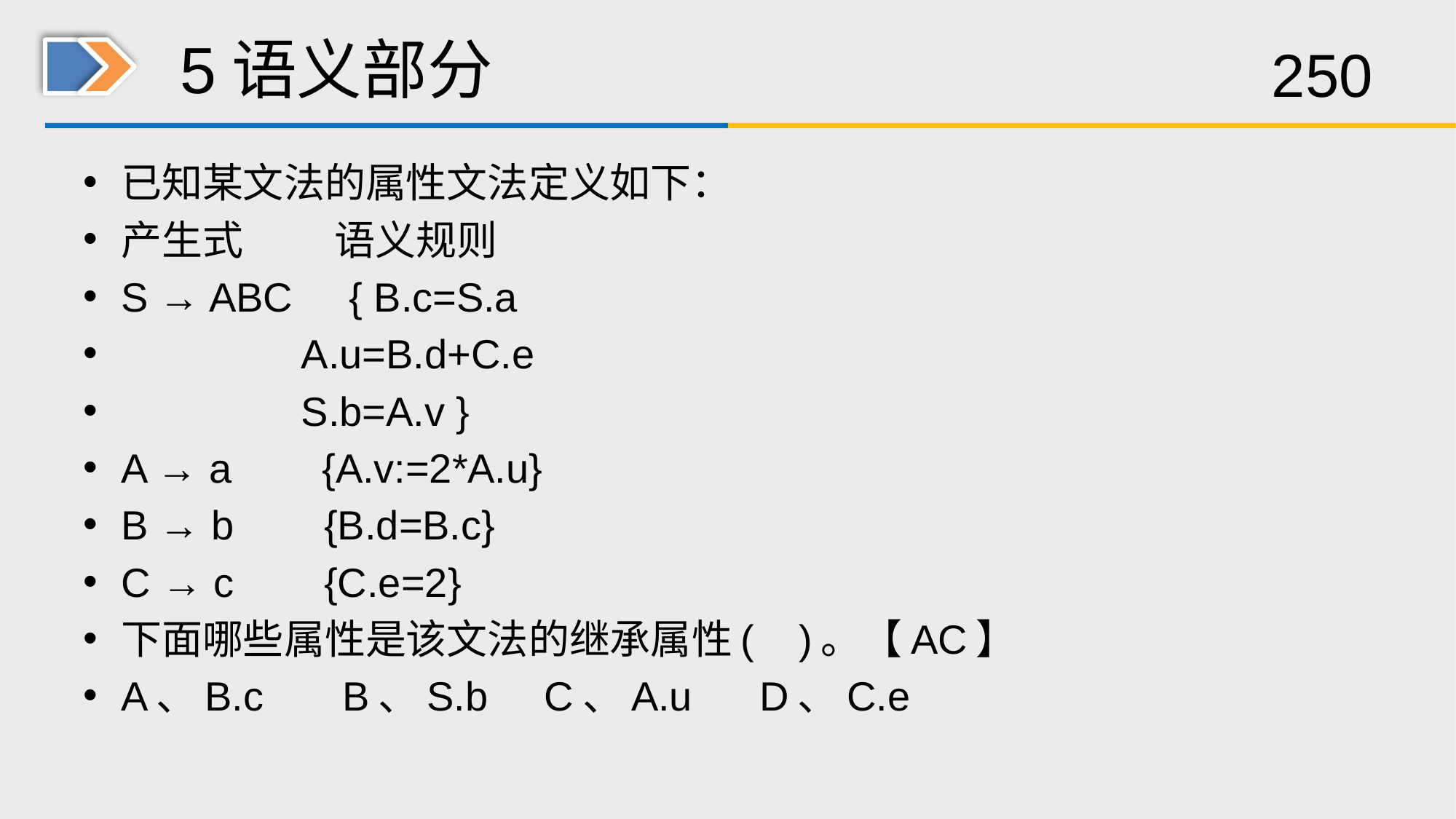

# 5语义部分
250
已知某文法的属性文法定义如下：
产生式          语义规则
S → ABC     { B.c=S.a
                A.u=B.d+C.e
                S.b=A.v }
A → a        {A.v:=2*A.u}
B → b        {B.d=B.c}
C → c        {C.e=2}
下面哪些属性是该文法的继承属性(    )。【AC】
A、B.c       B、S.b     C、A.u      D、C.e